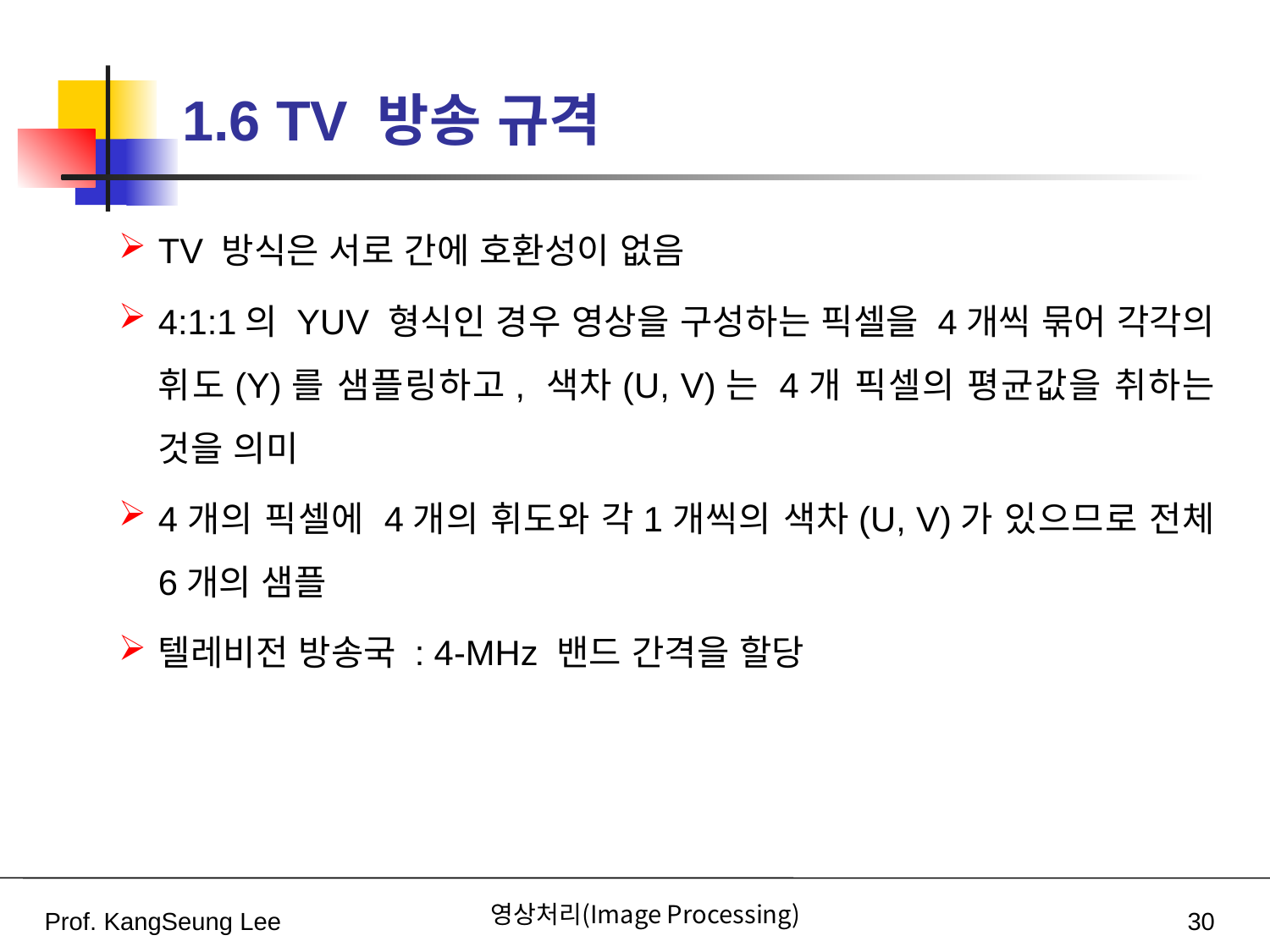

# 1.6 TV 방송 규격
TV 방식은 서로 간에 호환성이 없음
4:1:1의 YUV 형식인 경우 영상을 구성하는 픽셀을 4개씩 묶어 각각의 휘도(Y)를 샘플링하고, 색차(U, V)는 4개 픽셀의 평균값을 취하는 것을 의미
4개의 픽셀에 4개의 휘도와 각1개씩의 색차(U, V)가 있으므로 전체 6개의 샘플
텔레비전 방송국 : 4-MHz 밴드 간격을 할당
Prof. KangSeung Lee
영상처리(Image Processing)
30